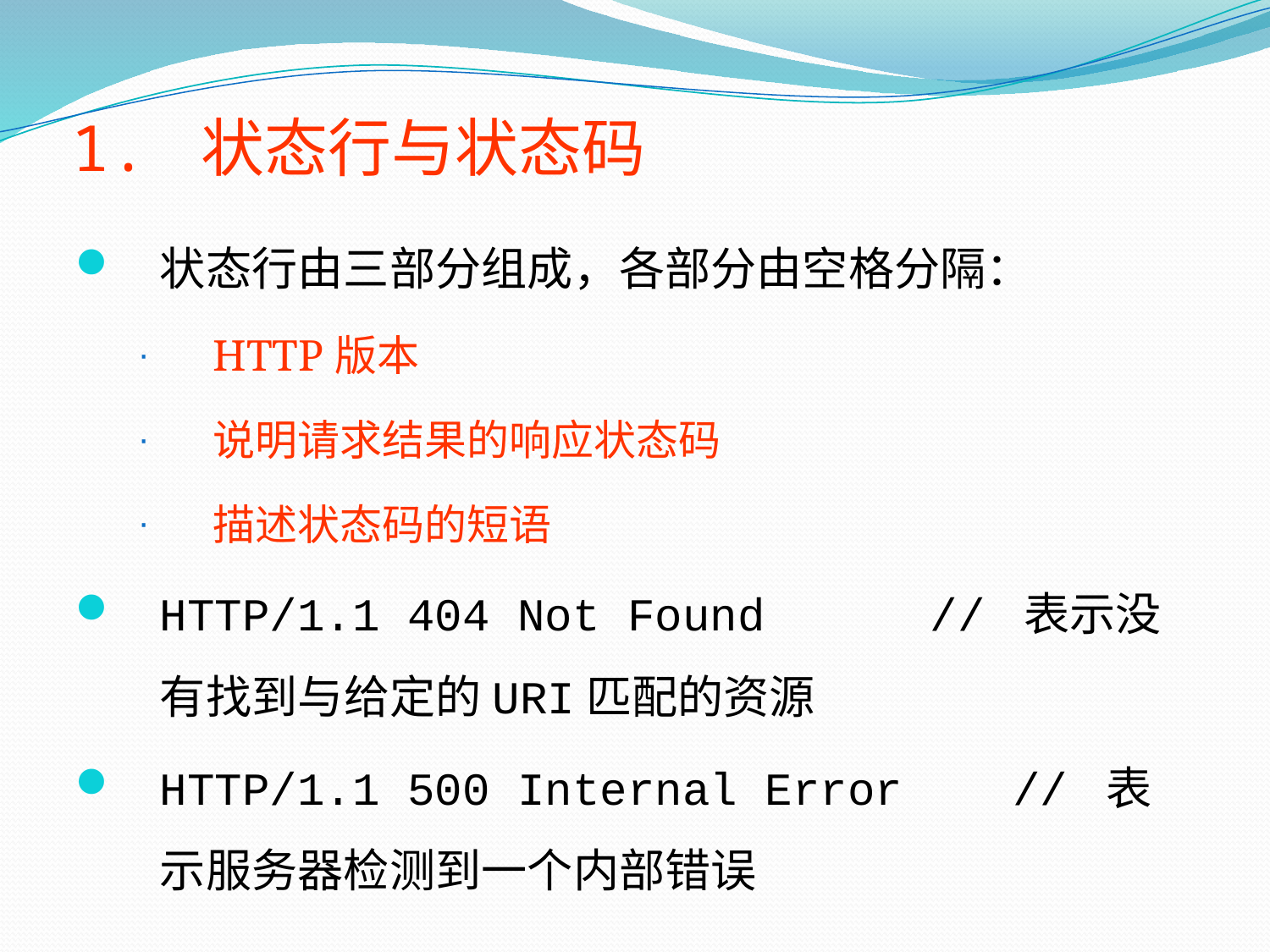

# 1. 状态行与状态码
状态行由三部分组成，各部分由空格分隔：
HTTP版本
说明请求结果的响应状态码
描述状态码的短语
HTTP/1.1 404 Not Found      // 表示没有找到与给定的URI匹配的资源
HTTP/1.1 500 Internal Error    // 表示服务器检测到一个内部错误